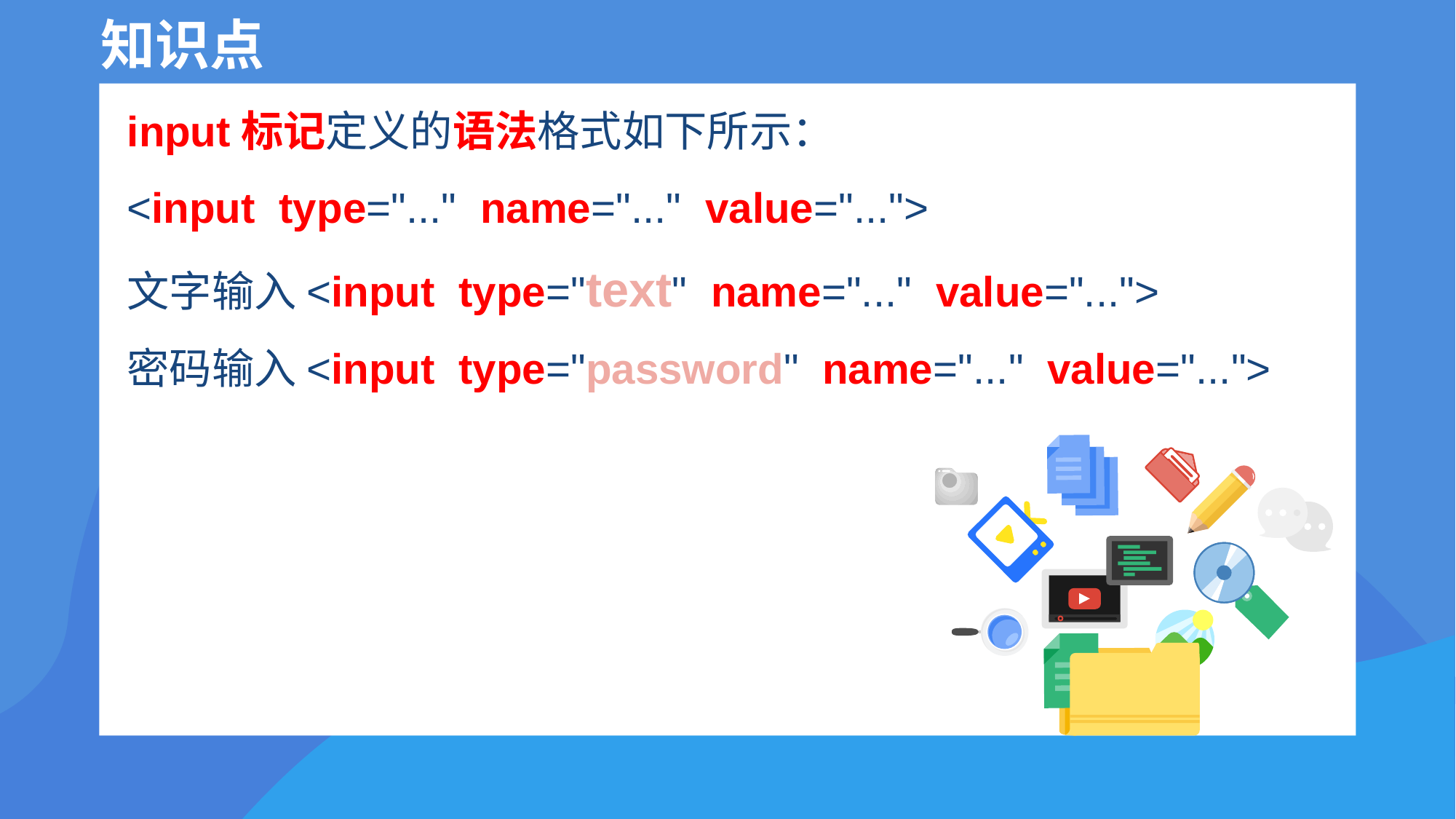

# 知识点
input标记定义的语法格式如下所示：
<input  type="..."  name="..."  value="...">
文字输入<input  type="text"  name="..."  value="...">
密码输入<input  type="password"  name="..."  value="...">